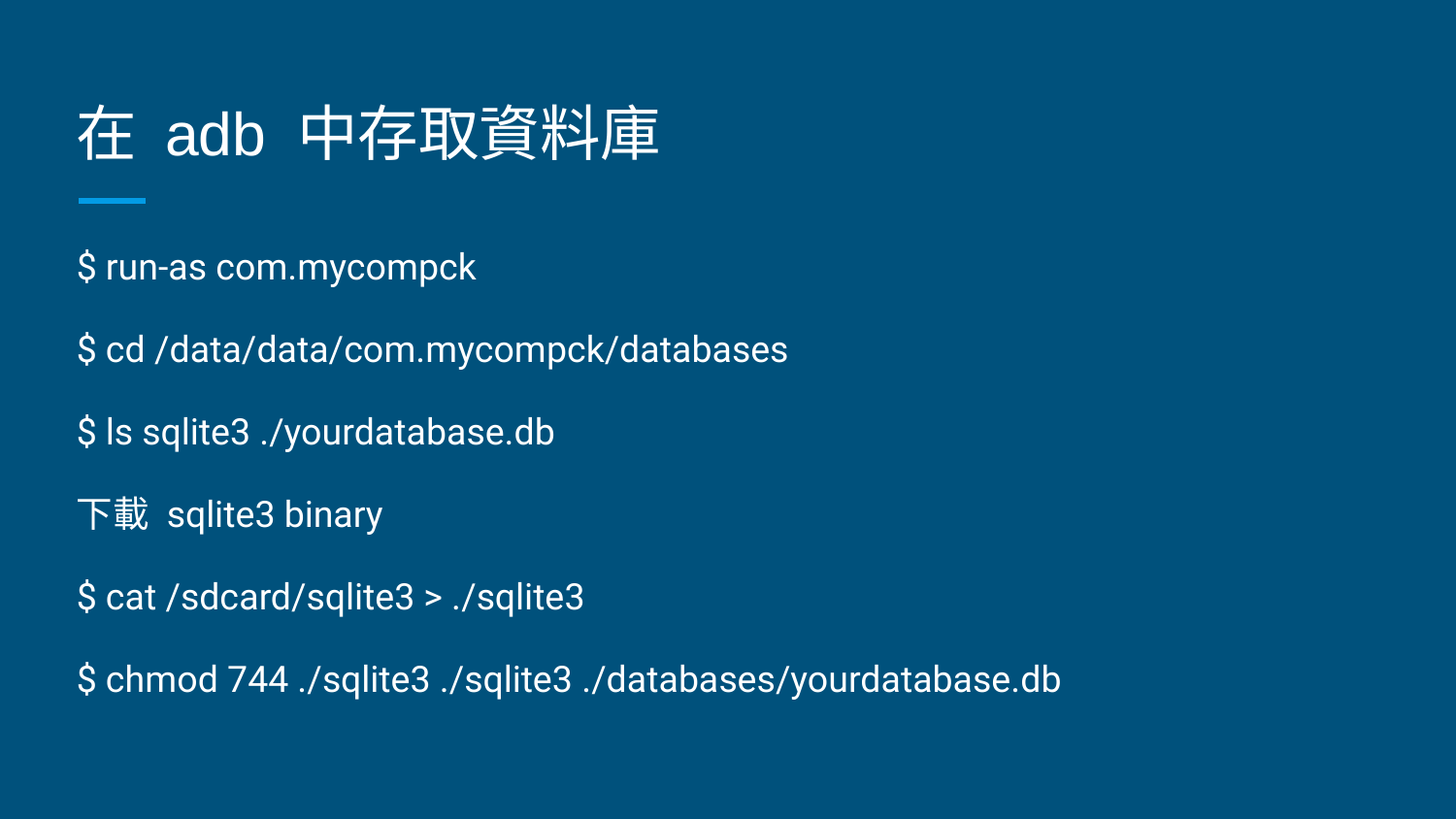

# 在 adb 中存取資料庫
$ run-as com.mycompck
$ cd /data/data/com.mycompck/databases
$ ls sqlite3 ./yourdatabase.db
下載 sqlite3 binary
$ cat /sdcard/sqlite3 > ./sqlite3
$ chmod 744 ./sqlite3 ./sqlite3 ./databases/yourdatabase.db